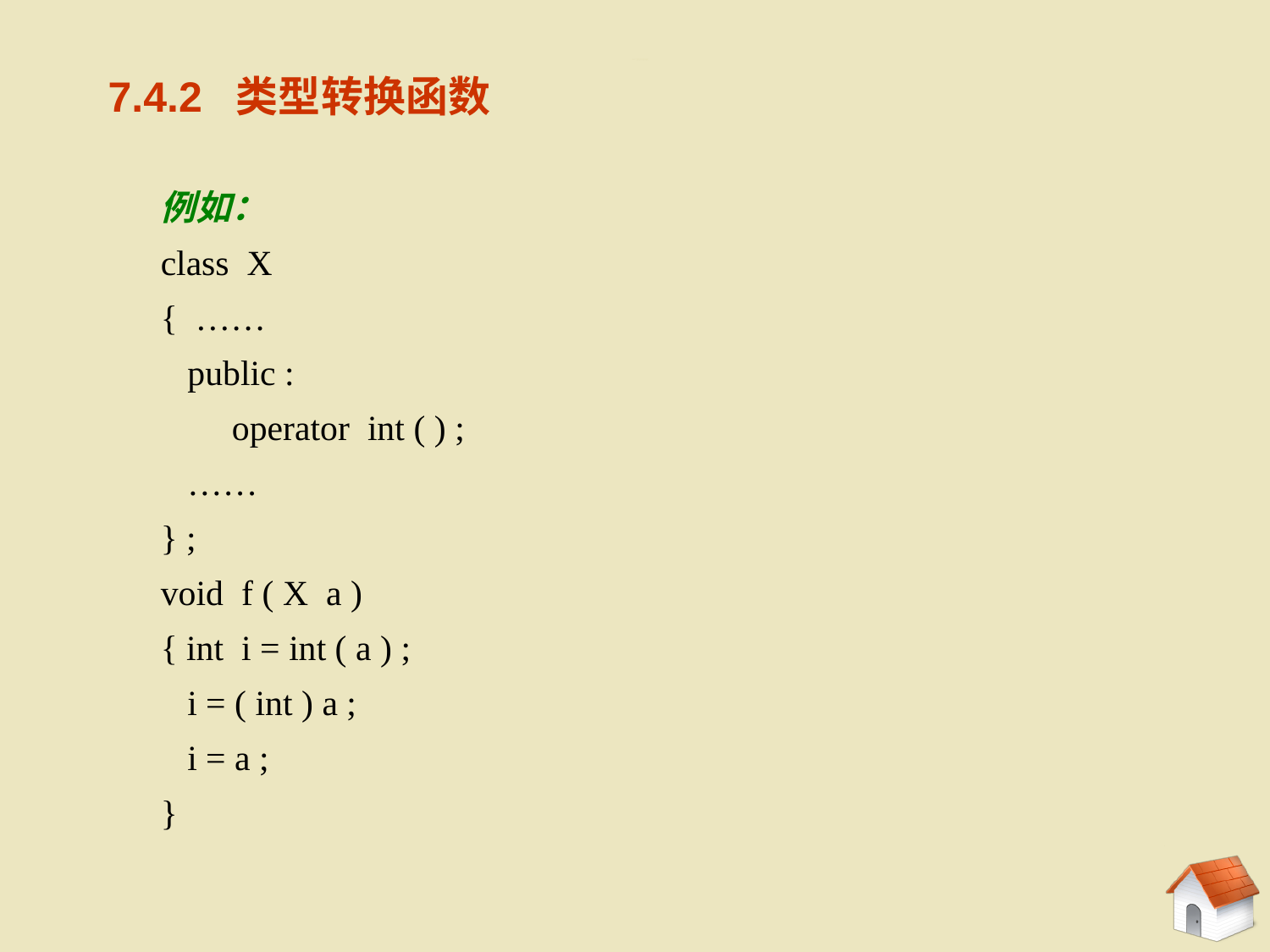

7.4.2  类型转换函数
7.4.2  类类型转换函数
例如：
class  X
{  ……
   public :
        operator  int ( ) ;
   ……
} ;
void  f ( X  a )
{ int  i = int ( a ) ;
   i = ( int ) a ;
   i = a ;
}